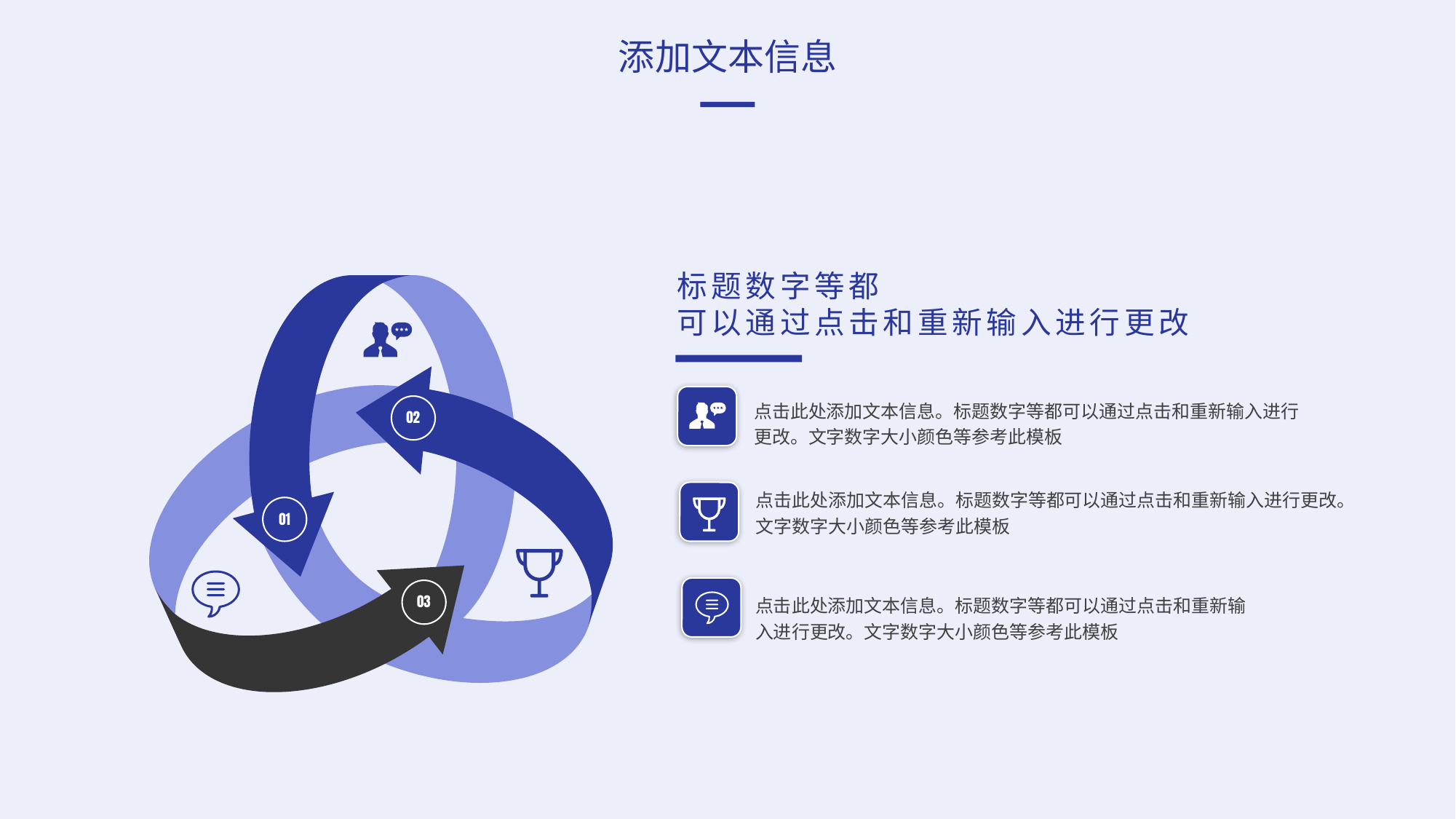

添加文本信息

标题数字等都
可以通过点击和重新输入进行更改

02

01

03

点击此处添加文本信息。标题数字等都可以通过点击和重新输入进行更改。文字数字大小颜色等参考此模板

点击此处添加文本信息。标题数字等都可以通过点击和重新输入进行更改。文字数字大小颜色等参考此模板

点击此处添加文本信息。标题数字等都可以通过点击和重新输入进行更改。文字数字大小颜色等参考此模板